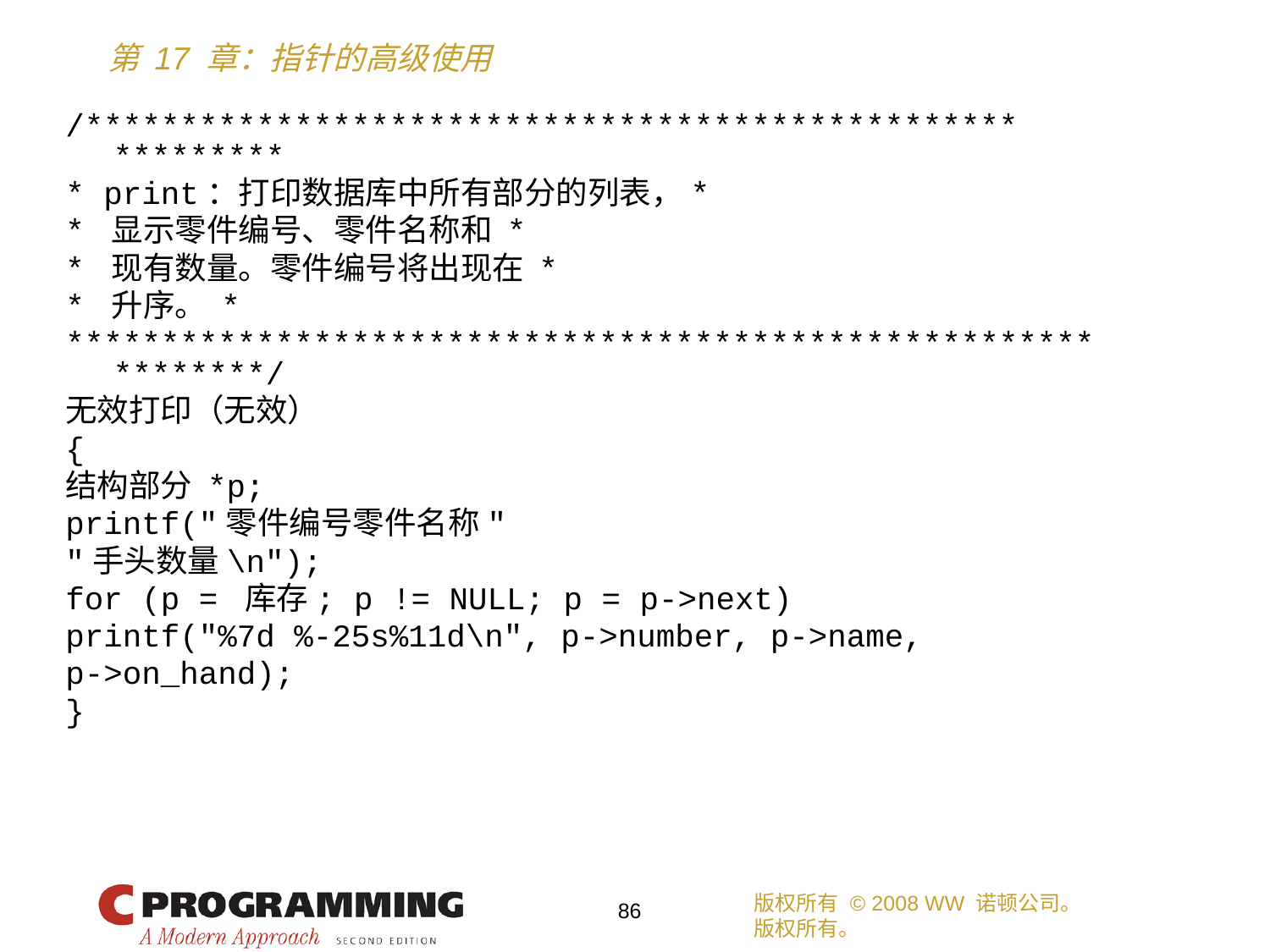

/************************************************* *********
* print：打印数据库中所有部分的列表，*
* 显示零件编号、零件名称和 *
* 现有数量。零件编号将出现在 *
* 升序。 *
****************************************************** ********/
无效打印（无效）
{
结构部分 *p;
printf("零件编号零件名称"
"手头数量\n");
for (p = 库存; p != NULL; p = p->next)
printf("%7d %-25s%11d\n", p->number, p->name,
p->on_hand);
}
版权所有 © 2008 WW 诺顿公司。
版权所有。
86